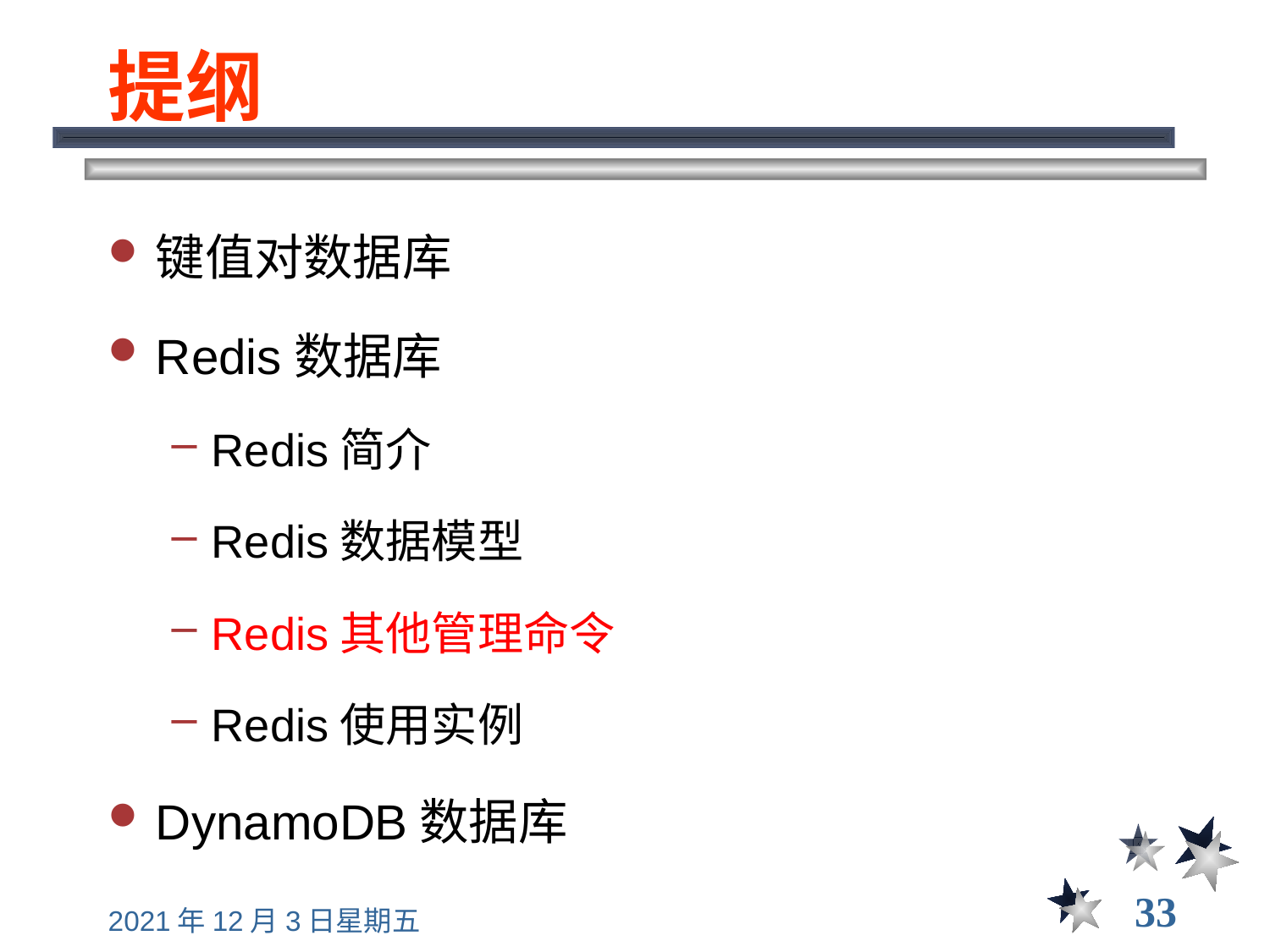

# 提纲
键值对数据库
Redis数据库
Redis简介
Redis数据模型
Redis其他管理命令
Redis使用实例
DynamoDB数据库

33
2021年12月3日星期五
大数据管理----前言